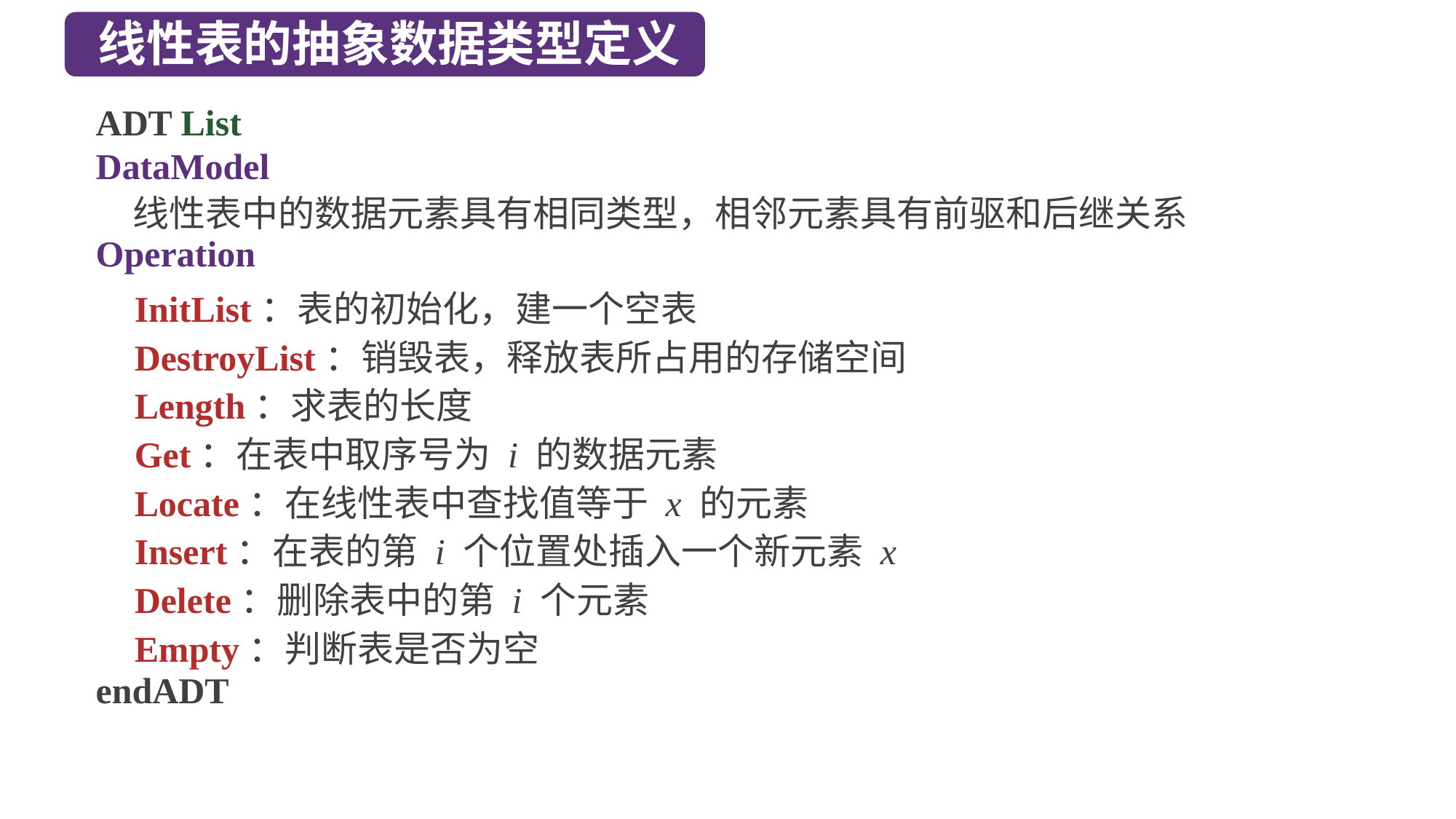

线性表的抽象数据类型定义

ADT List
DataModel

Operation

endADT
线性表中的数据元素具有相同类型，相邻元素具有前驱和后继关系
InitList：表的初始化，建一个空表
DestroyList：销毁表，释放表所占用的存储空间
Length：求表的长度
Get：在表中取序号为 i 的数据元素
Locate：在线性表中查找值等于 x 的元素
Insert：在表的第 i 个位置处插入一个新元素 x
Delete：删除表中的第 i 个元素
Empty：判断表是否为空